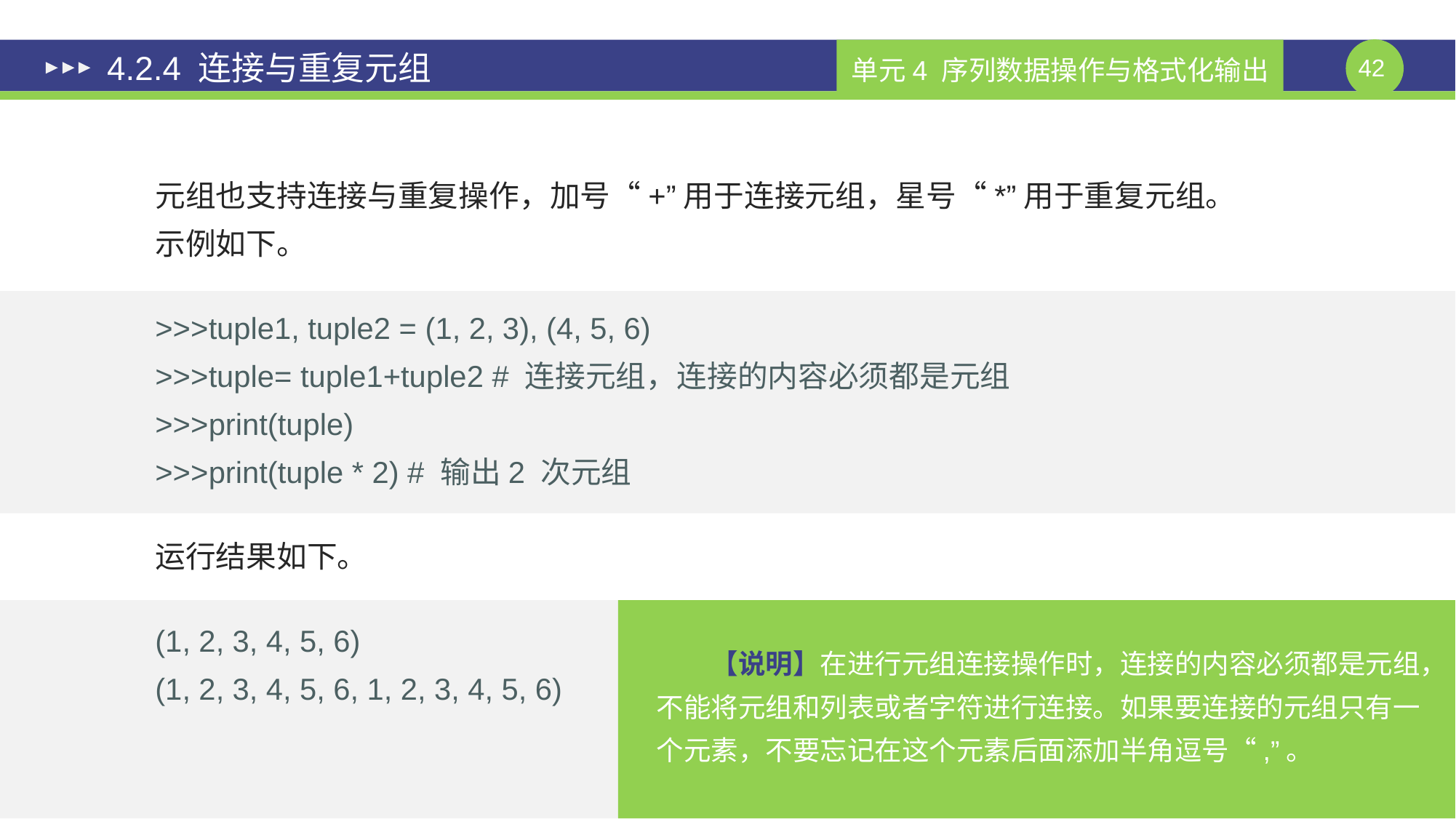

# 4.2.4 连接与重复元组
元组也支持连接与重复操作，加号“+”用于连接元组，星号“*”用于重复元组。
示例如下。

>>>tuple1, tuple2 = (1, 2, 3), (4, 5, 6)
>>>tuple= tuple1+tuple2 # 连接元组，连接的内容必须都是元组
>>>print(tuple)
>>>print(tuple * 2) # 输出2 次元组

运行结果如下。

(1, 2, 3, 4, 5, 6)
(1, 2, 3, 4, 5, 6, 1, 2, 3, 4, 5, 6)

【说明】在进行元组连接操作时，连接的内容必须都是元组，不能将元组和列表或者字符进行连接。如果要连接的元组只有一个元素，不要忘记在这个元素后面添加半角逗号“,”。